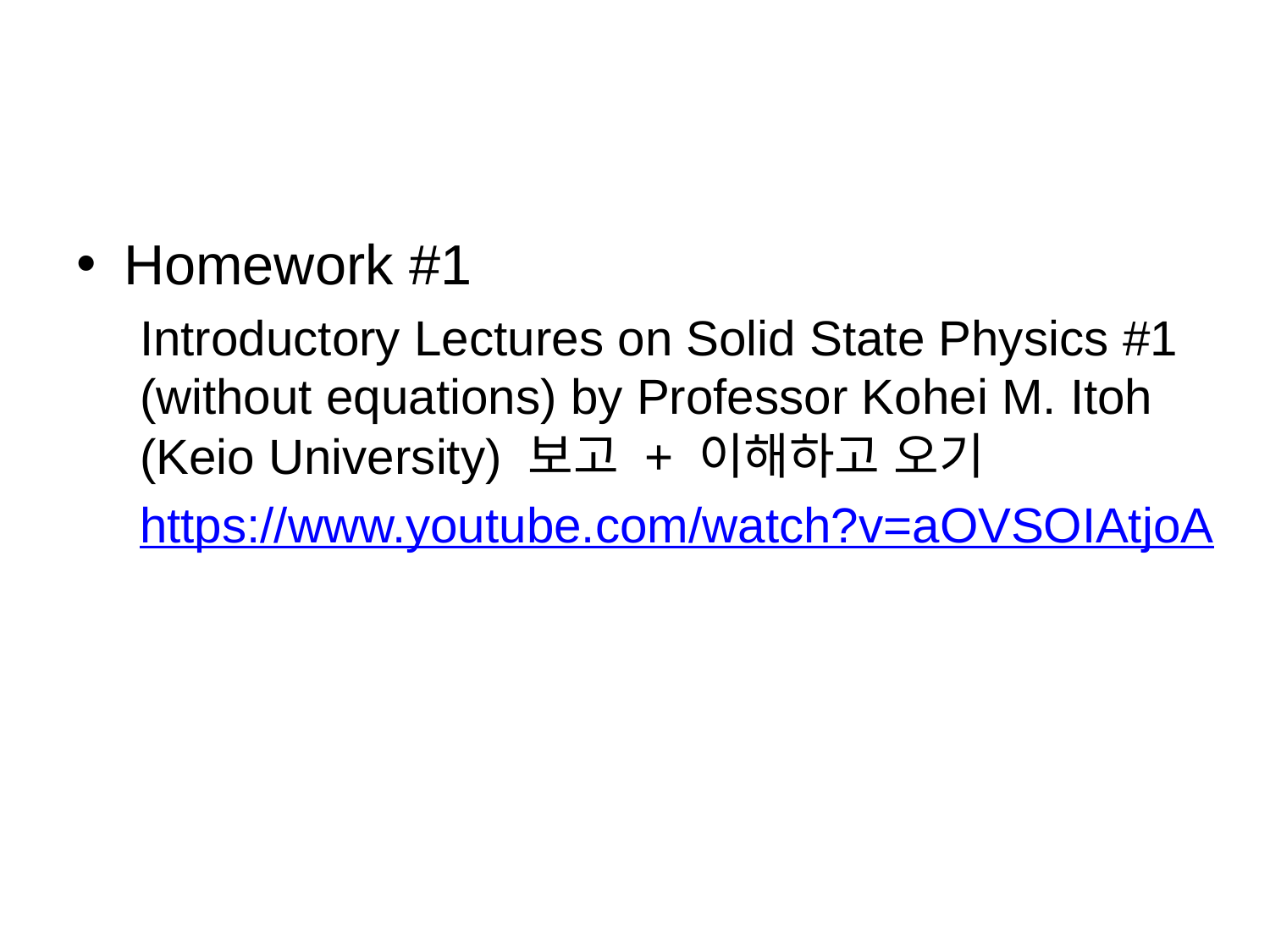

#
Homework #1
Introductory Lectures on Solid State Physics #1 (without equations) by Professor Kohei M. Itoh (Keio University) 보고 + 이해하고 오기
https://www.youtube.com/watch?v=aOVSOIAtjoA